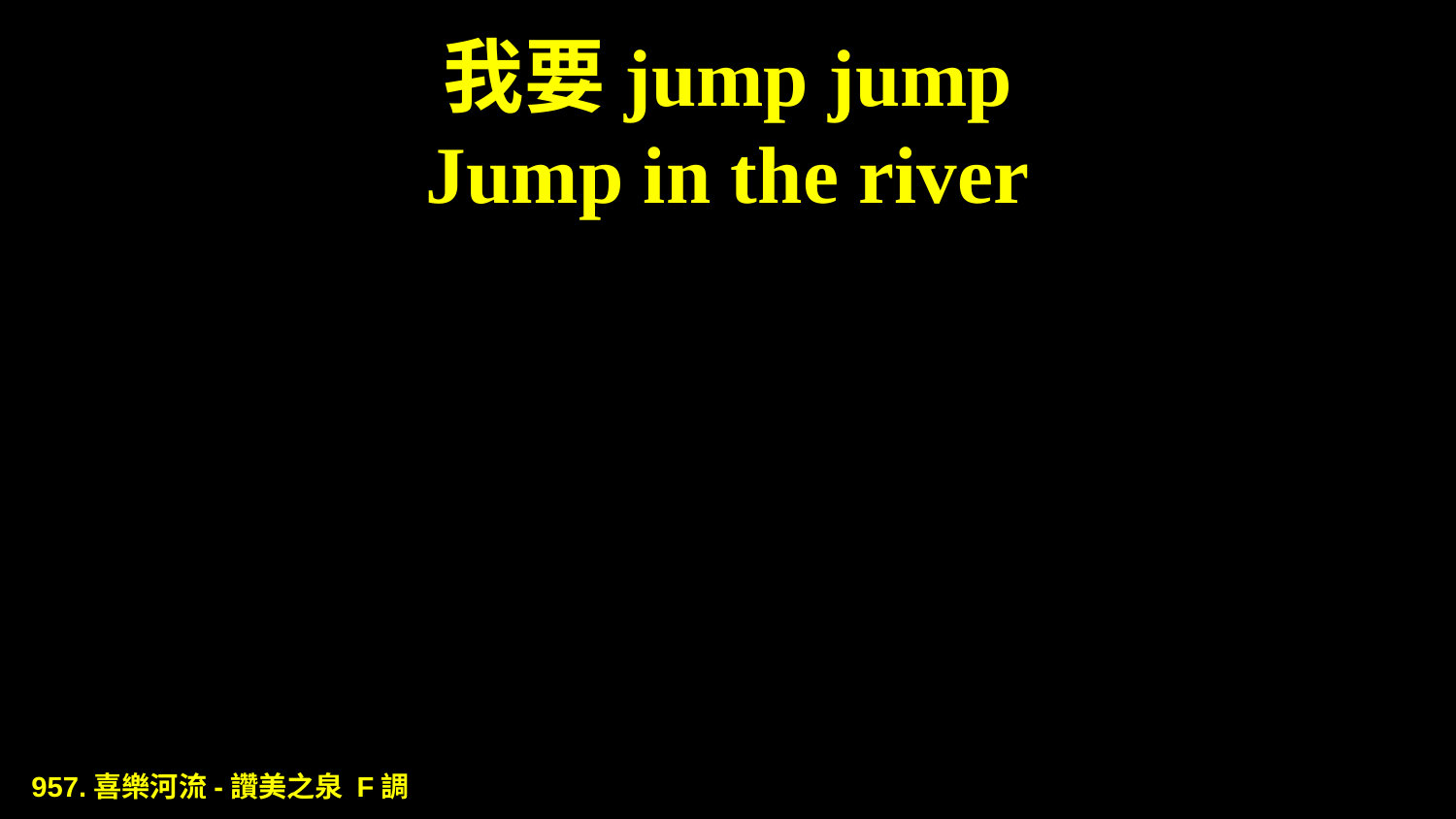

# 我要jump jump Jump in the river
957.喜樂河流-讚美之泉 F調